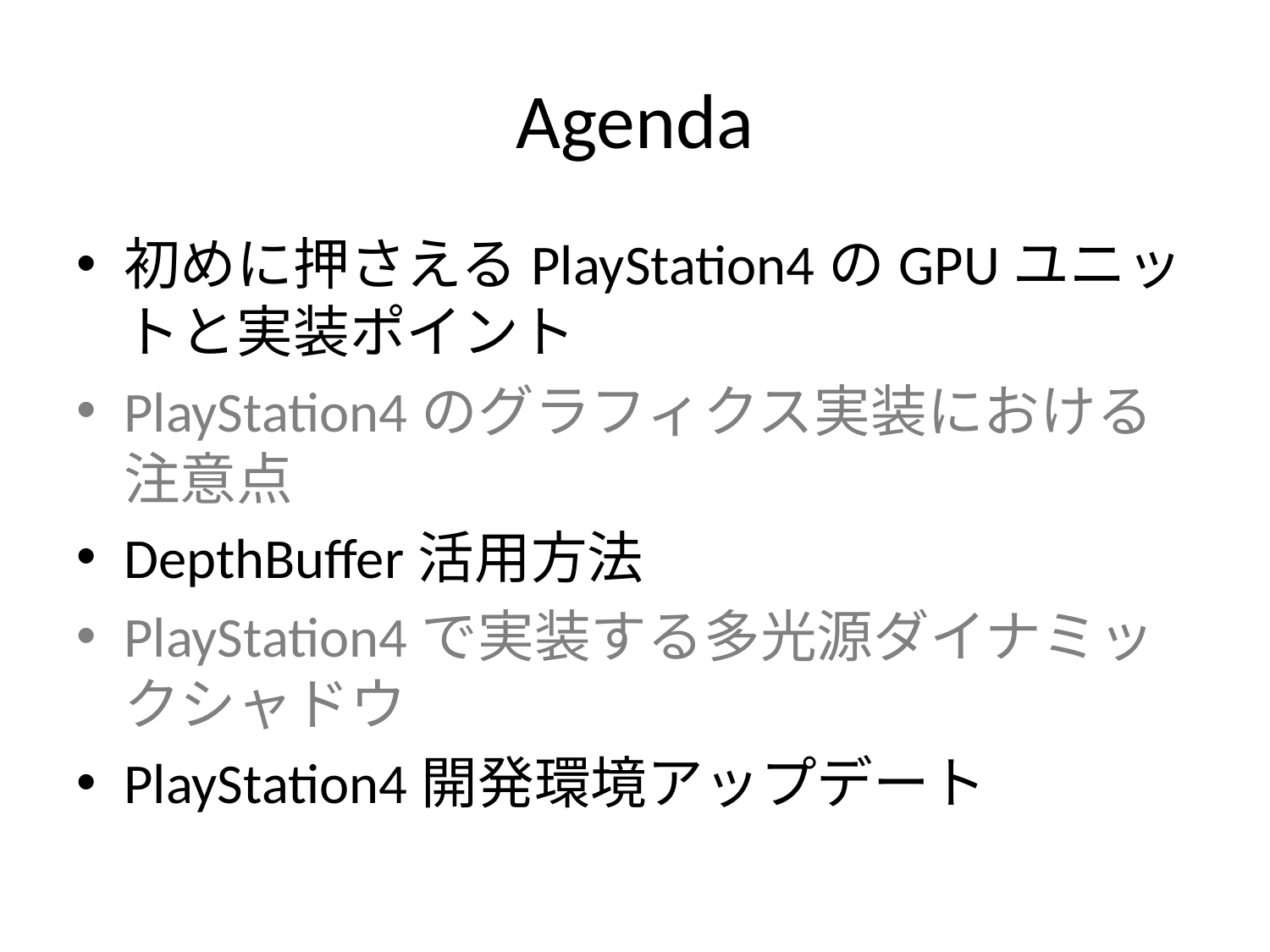

# Agenda
初めに押さえるPlayStation4のGPUユニットと実装ポイント
PlayStation4のグラフィクス実装における注意点
DepthBuffer活用方法
PlayStation4で実装する多光源ダイナミックシャドウ
PlayStation4開発環境アップデート